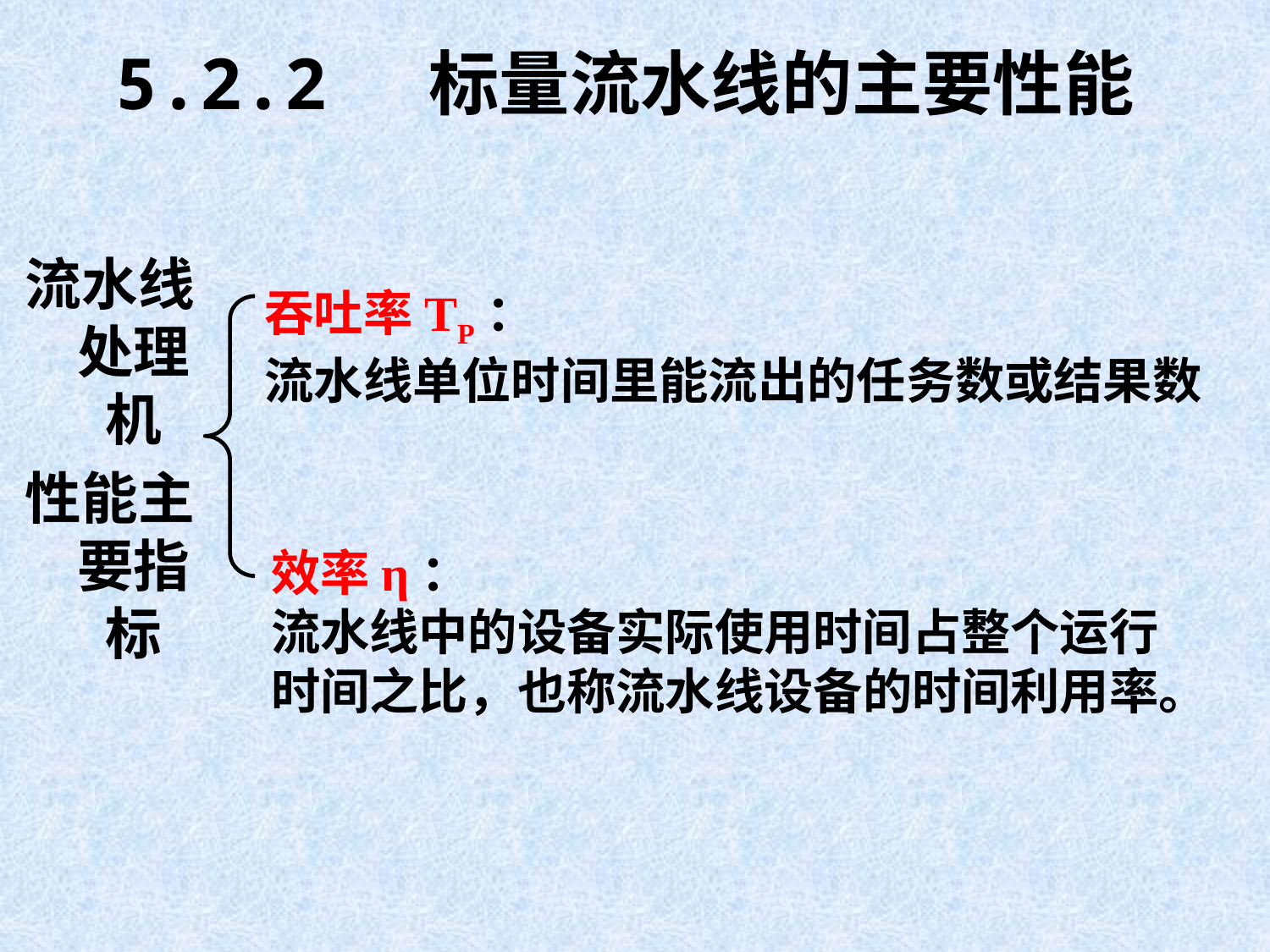

# 5.2.2  标量流水线的主要性能
流水线处理机
性能主要指标
吞吐率TP：
流水线单位时间里能流出的任务数或结果数

效率η：
流水线中的设备实际使用时间占整个运行
时间之比，也称流水线设备的时间利用率。